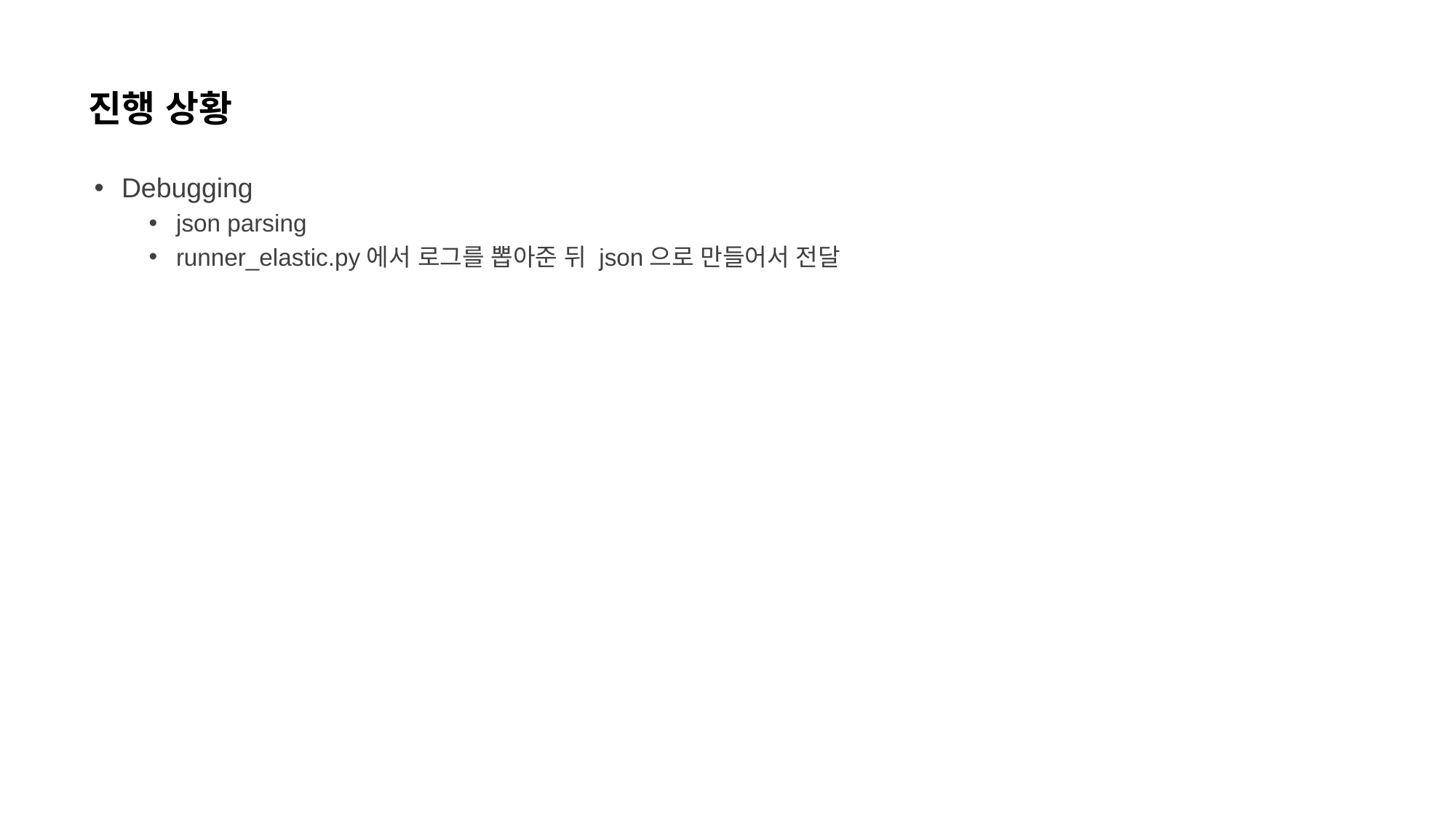

# 진행 상황
Debugging
json parsing
runner_elastic.py에서 로그를 뽑아준 뒤 json으로 만들어서 전달